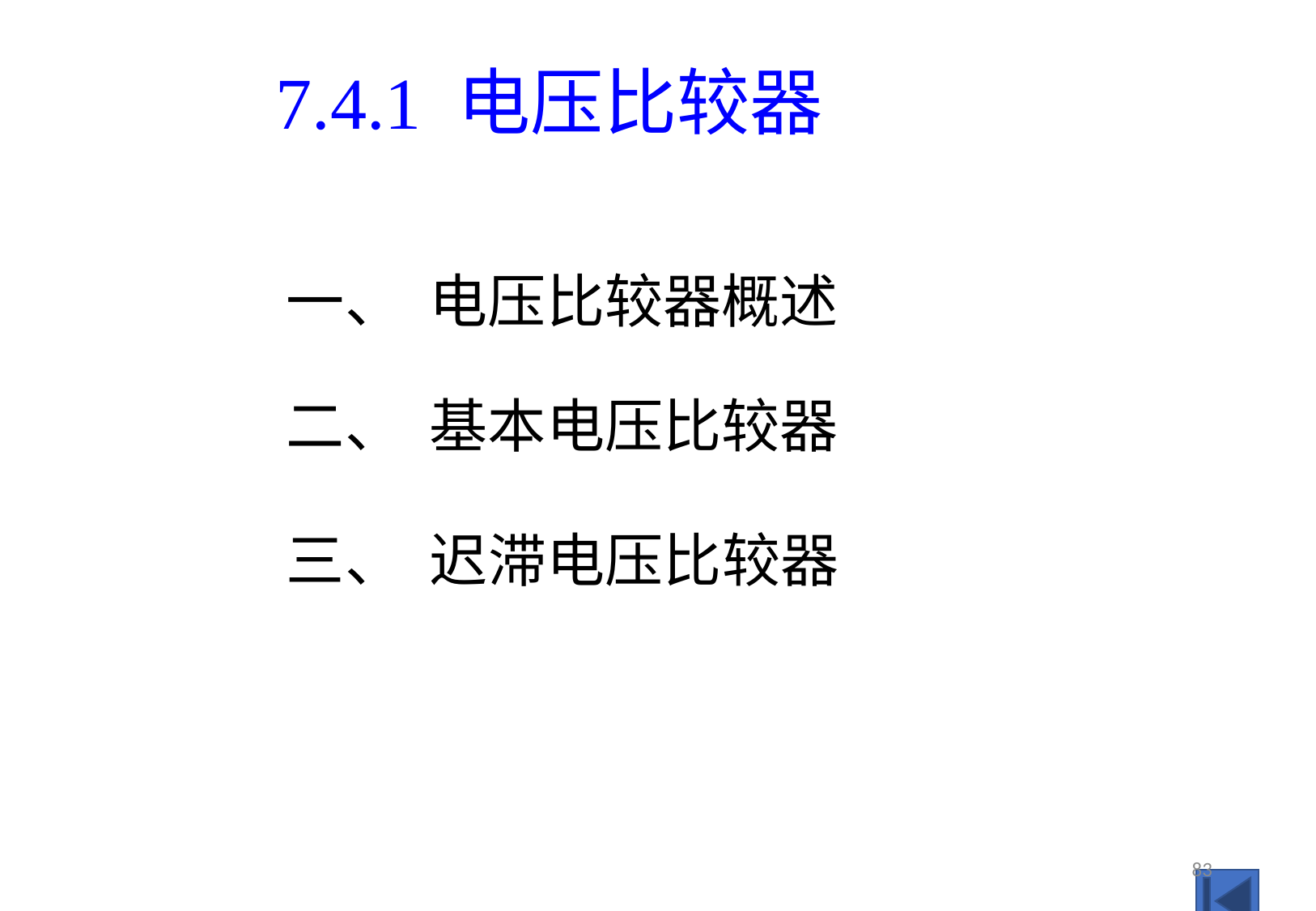

7.4.1 电压比较器
一、  电压比较器概述
二、  基本电压比较器
三、  迟滞电压比较器
83